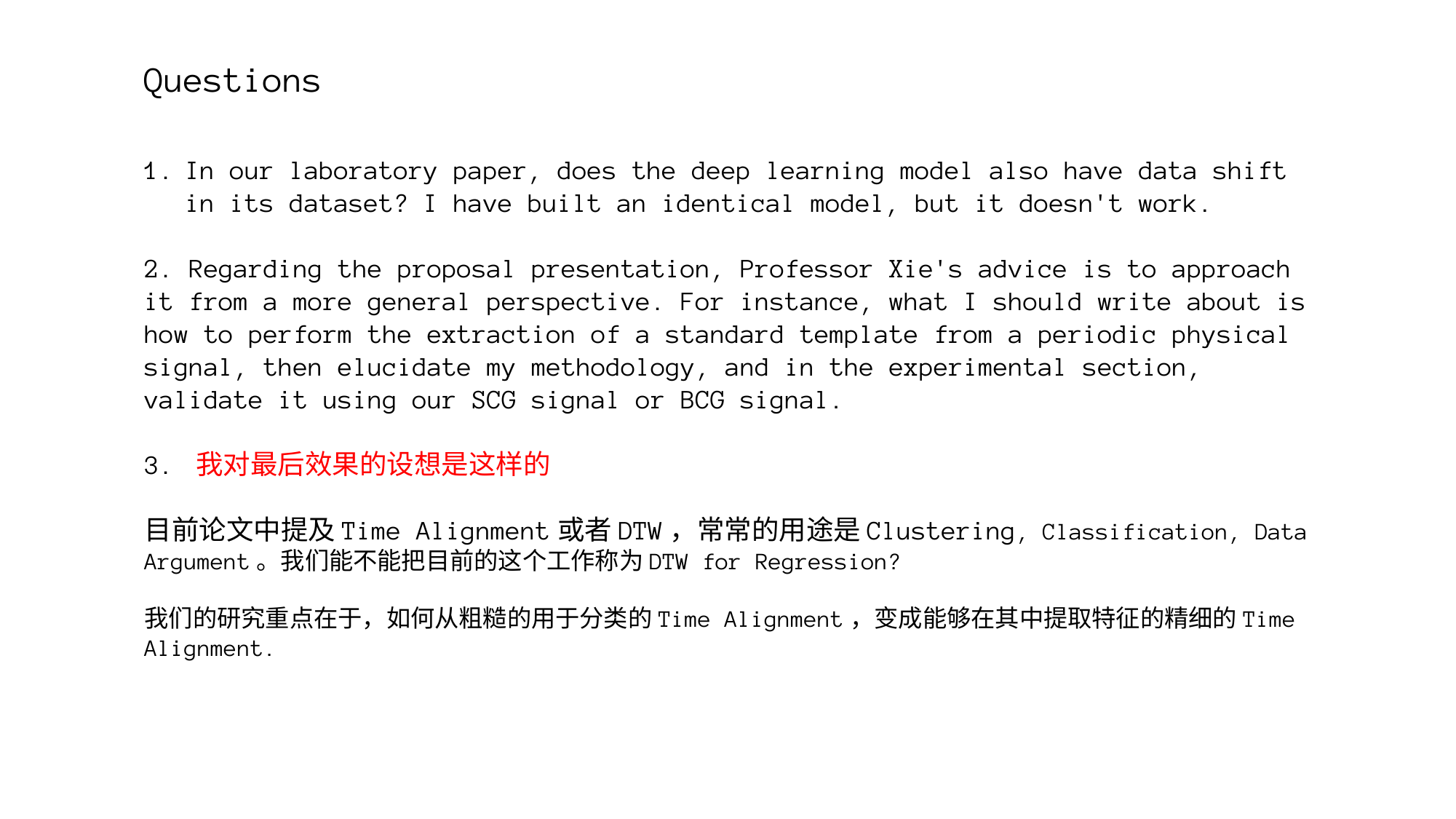

Questions
In our laboratory paper, does the deep learning model also have data shift in its dataset? I have built an identical model, but it doesn't work.

2. Regarding the proposal presentation, Professor Xie's advice is to approach it from a more general perspective. For instance, what I should write about is how to perform the extraction of a standard template from a periodic physical signal, then elucidate my methodology, and in the experimental section, validate it using our SCG signal or BCG signal.

3. 我对最后效果的设想是这样的

目前论文中提及Time Alignment或者DTW，常常的用途是Clustering, Classification, Data Argument。我们能不能把目前的这个工作称为DTW for Regression?

我们的研究重点在于，如何从粗糙的用于分类的Time Alignment，变成能够在其中提取特征的精细的Time Alignment.